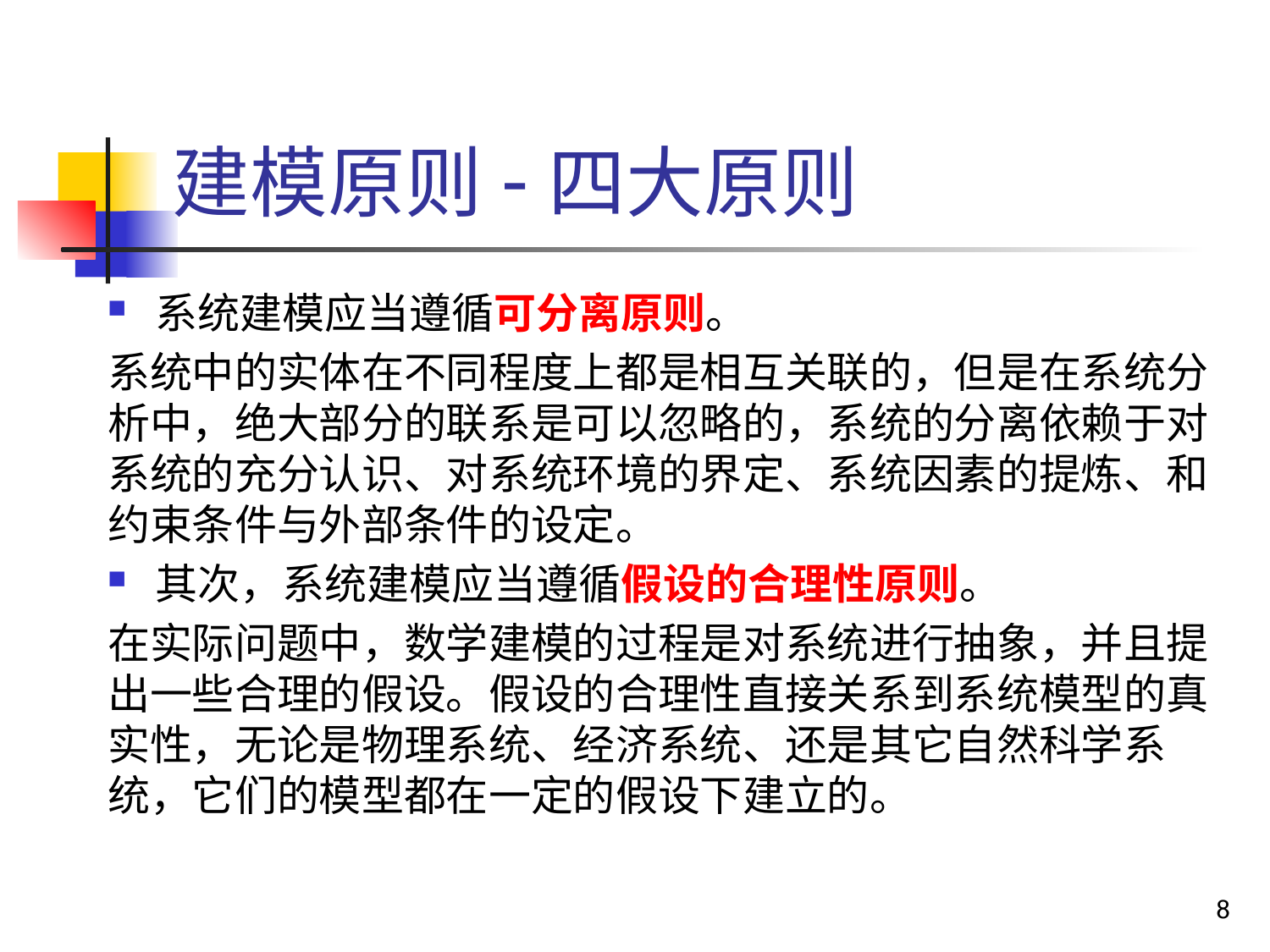

# 建模原则-四大原则
系统建模应当遵循可分离原则。
系统中的实体在不同程度上都是相互关联的，但是在系统分析中，绝大部分的联系是可以忽略的，系统的分离依赖于对系统的充分认识、对系统环境的界定、系统因素的提炼、和约束条件与外部条件的设定。
其次，系统建模应当遵循假设的合理性原则。
在实际问题中，数学建模的过程是对系统进行抽象，并且提出一些合理的假设。假设的合理性直接关系到系统模型的真实性，无论是物理系统、经济系统、还是其它自然科学系统，它们的模型都在一定的假设下建立的。

8